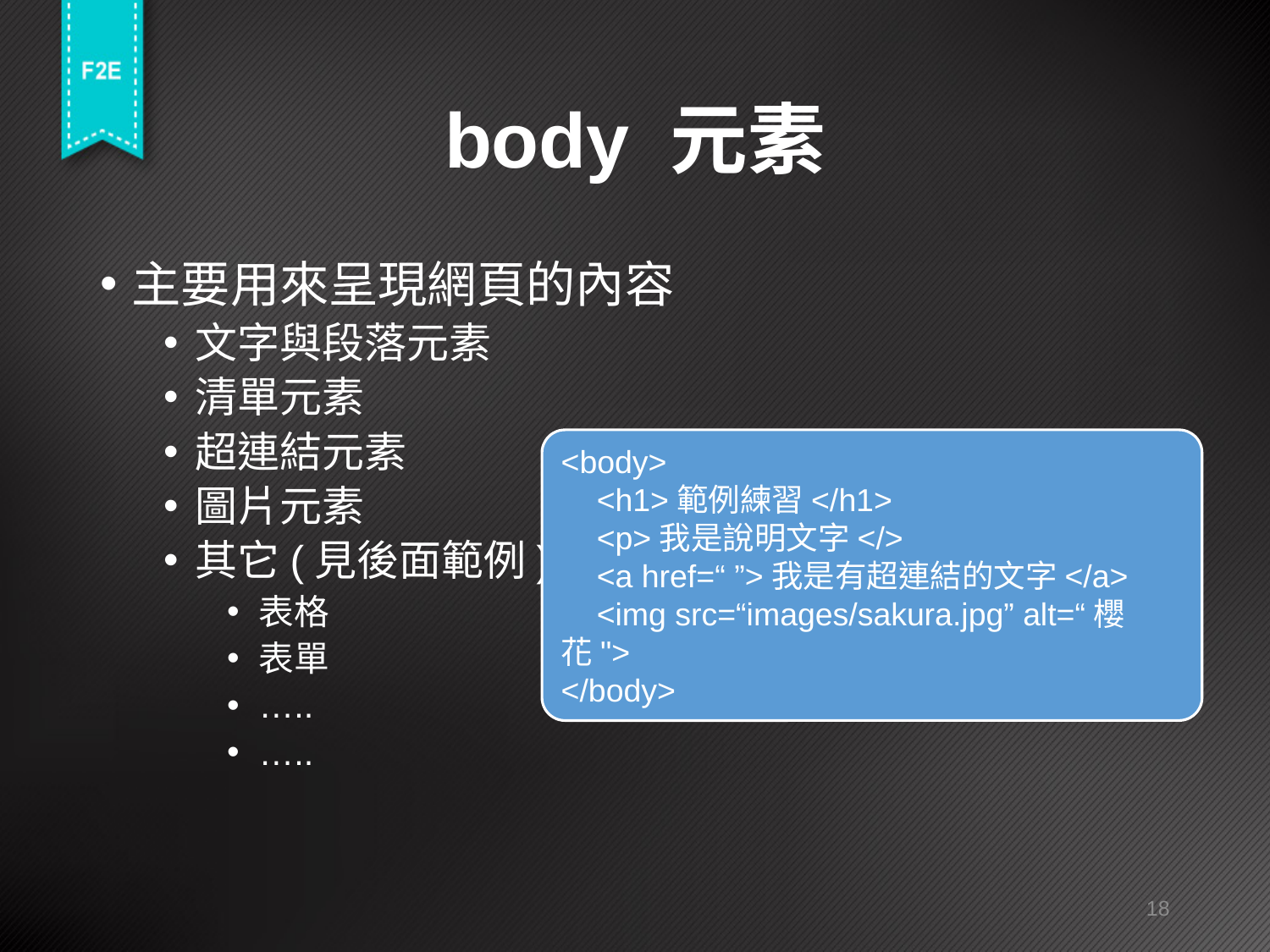

# body 元素
主要用來呈現網頁的內容
文字與段落元素
清單元素
超連結元素
圖片元素
其它(見後面範例)
表格
表單
…..
…..
<body>
    <h1>範例練習</h1>
    <p>我是說明文字</>
    <a href=“ ”>我是有超連結的文字</a>
    <img src=“images/sakura.jpg” alt=“櫻花">
</body>
18